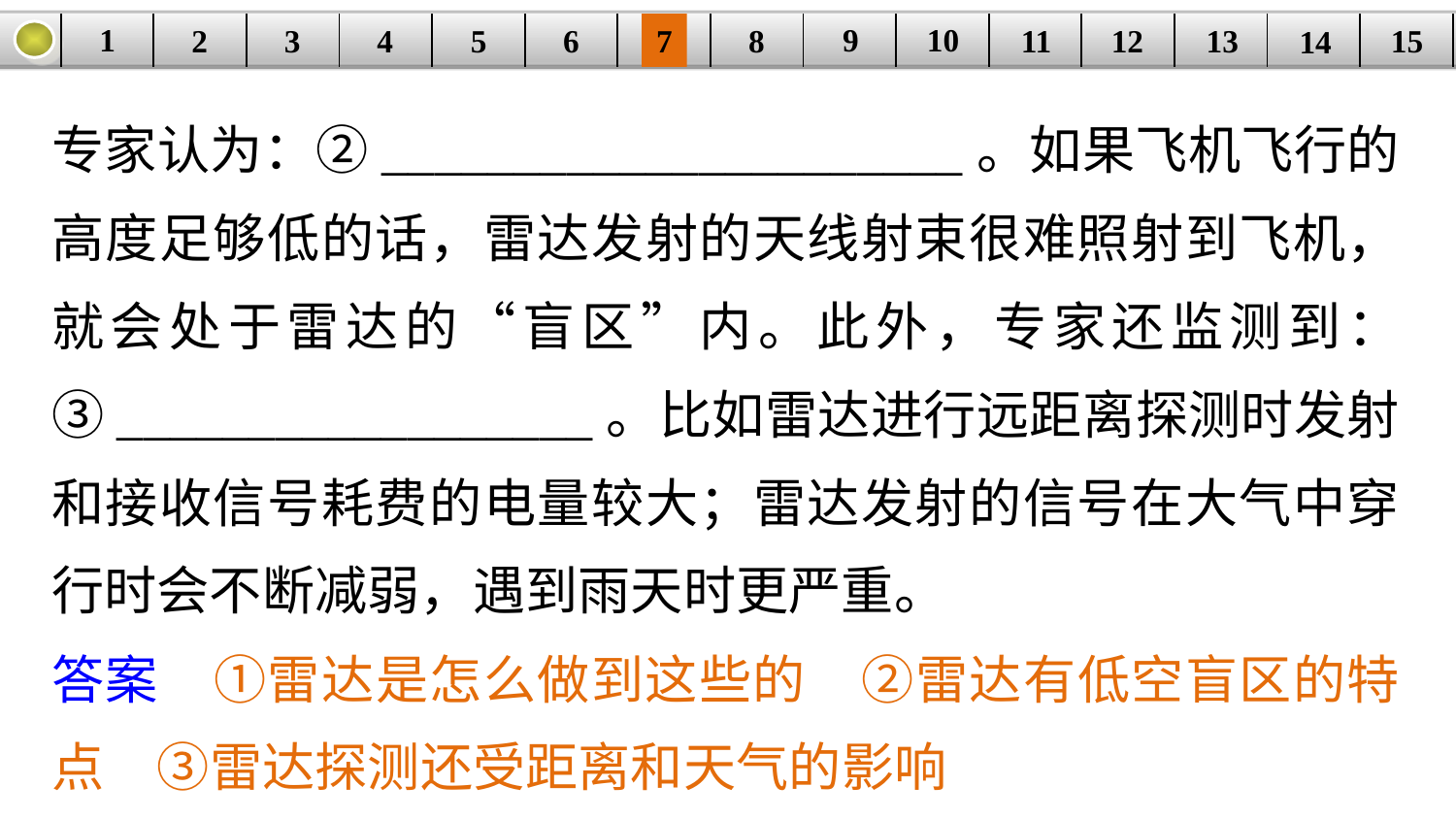

9
10
1
3
4
5
6
8
11
2
12
15
|  |  |  |  |  |  |  |  |  |  |  |  |  |  |  |
| --- | --- | --- | --- | --- | --- | --- | --- | --- | --- | --- | --- | --- | --- | --- |
7
13
14

专家认为：②______________________。如果飞机飞行的高度足够低的话，雷达发射的天线射束很难照射到飞机，就会处于雷达的“盲区”内。此外，专家还监测到：③__________________。比如雷达进行远距离探测时发射和接收信号耗费的电量较大；雷达发射的信号在大气中穿行时会不断减弱，遇到雨天时更严重。
答案　①雷达是怎么做到这些的　②雷达有低空盲区的特点　③雷达探测还受距离和天气的影响